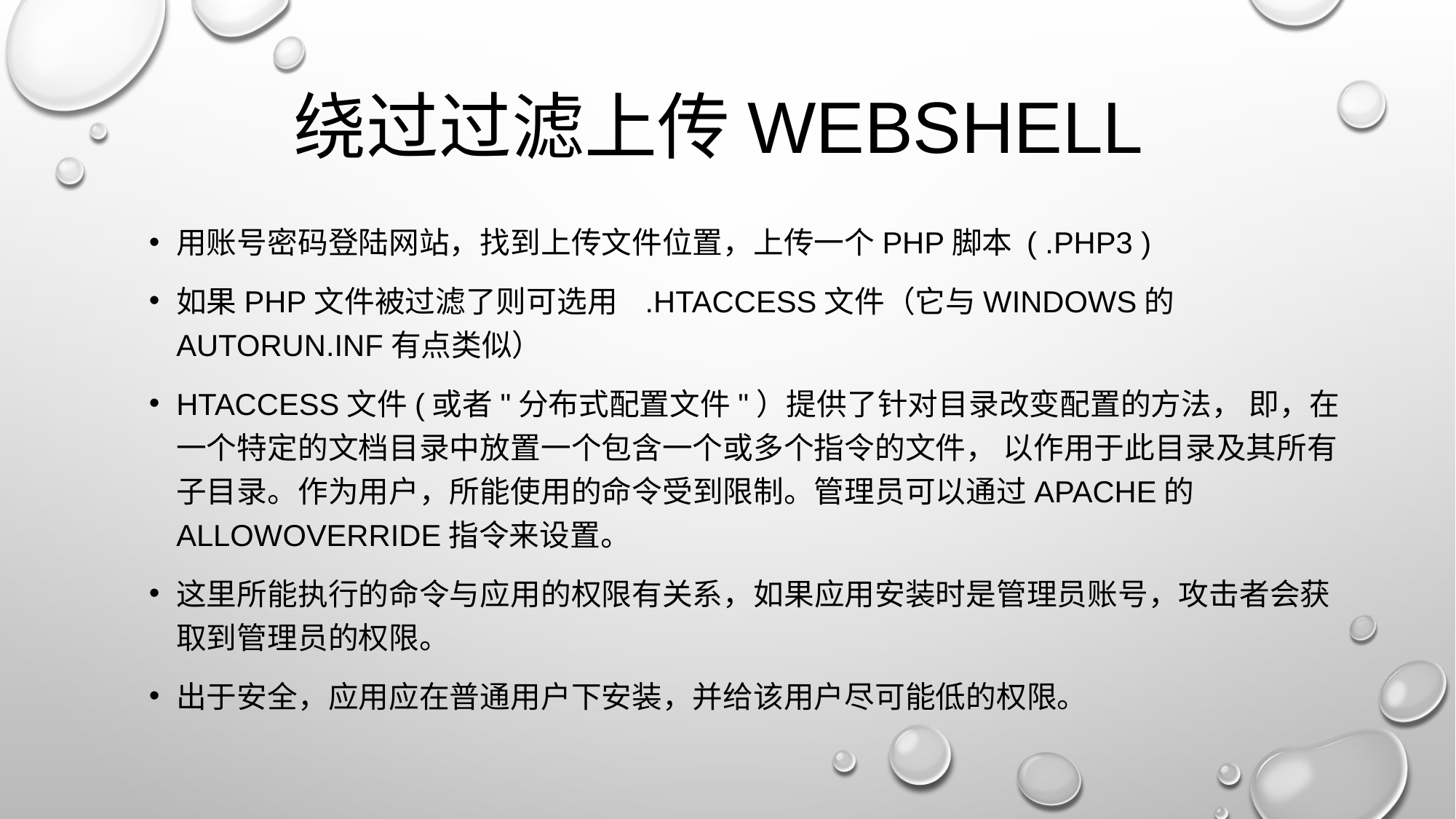

# 绕过过滤上传WebShell
用账号密码登陆网站，找到上传文件位置，上传一个php脚本 ( .php3 )
如果php文件被过滤了则可选用   .htaccess文件（它与windows的autorun.inf有点类似）
htaccess文件(或者"分布式配置文件"）提供了针对目录改变配置的方法， 即，在一个特定的文档目录中放置一个包含一个或多个指令的文件， 以作用于此目录及其所有子目录。作为用户，所能使用的命令受到限制。管理员可以通过Apache的AllowOverride指令来设置。
这里所能执行的命令与应用的权限有关系，如果应用安装时是管理员账号，攻击者会获取到管理员的权限。
出于安全，应用应在普通用户下安装，并给该用户尽可能低的权限。